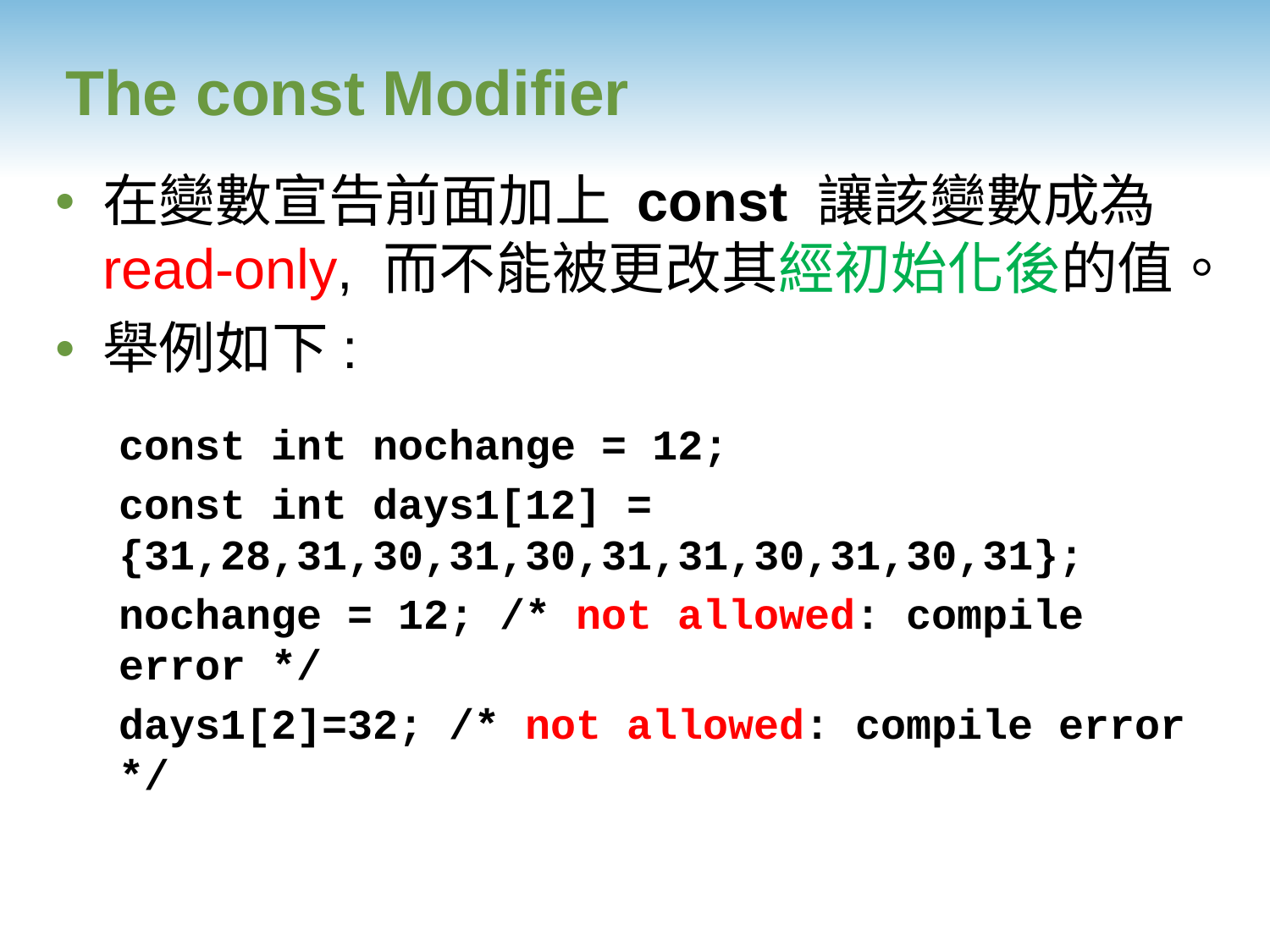

# The const Modifier
在變數宣告前面加上 const 讓該變數成為 read-only, 而不能被更改其經初始化後的值。
舉例如下:

const int nochange = 12;
const int days1[12] = {31,28,31,30,31,30,31,31,30,31,30,31};
nochange = 12; /* not allowed: compile error */
days1[2]=32; /* not allowed: compile error */